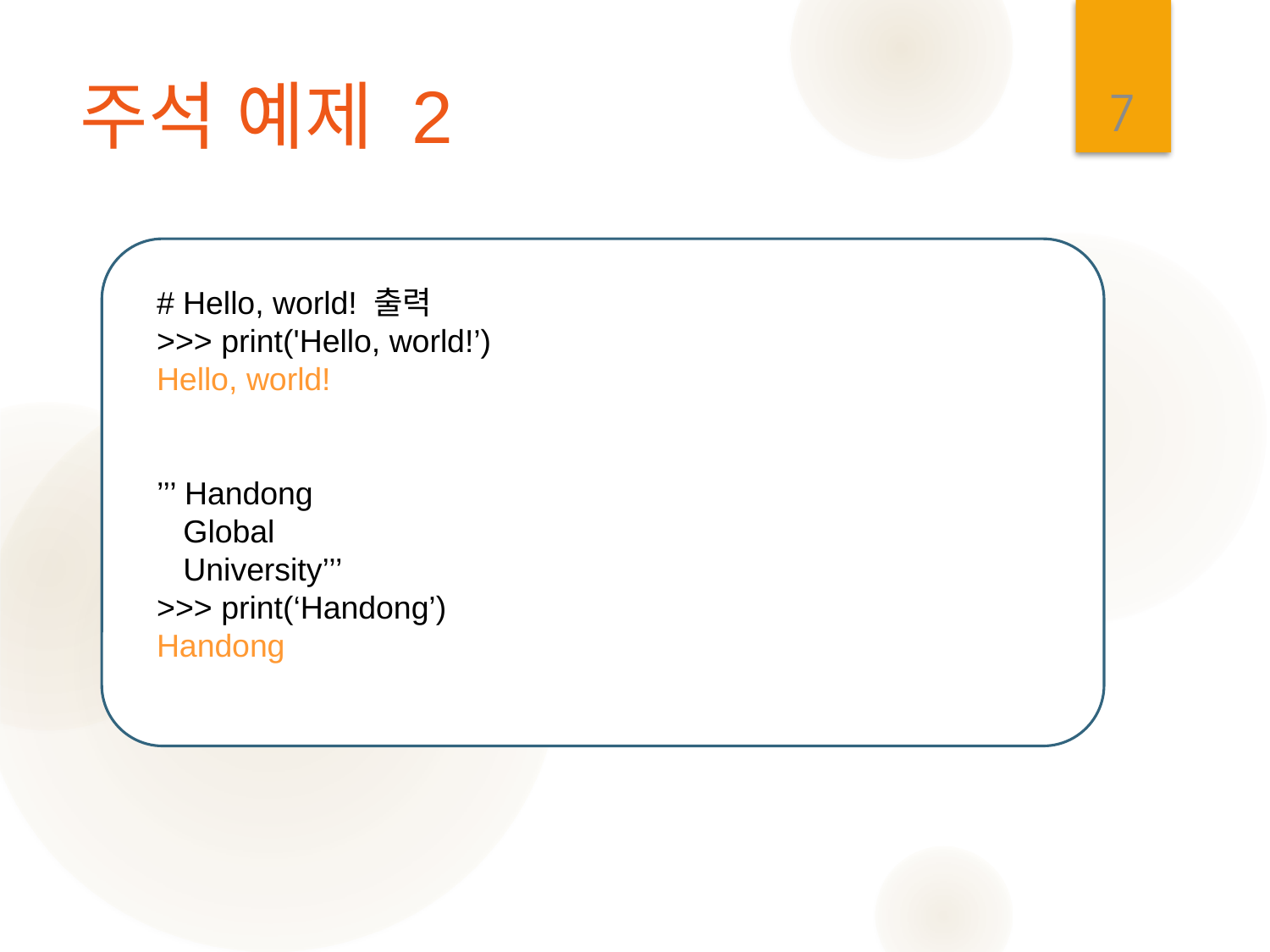

7
# 주석 예제 2

# Hello, world! 출력
>>> print('Hello, world!’)
Hello, world!

’’’ Handong
   Global
   University’’’
>>> print(‘Handong’)
Handong